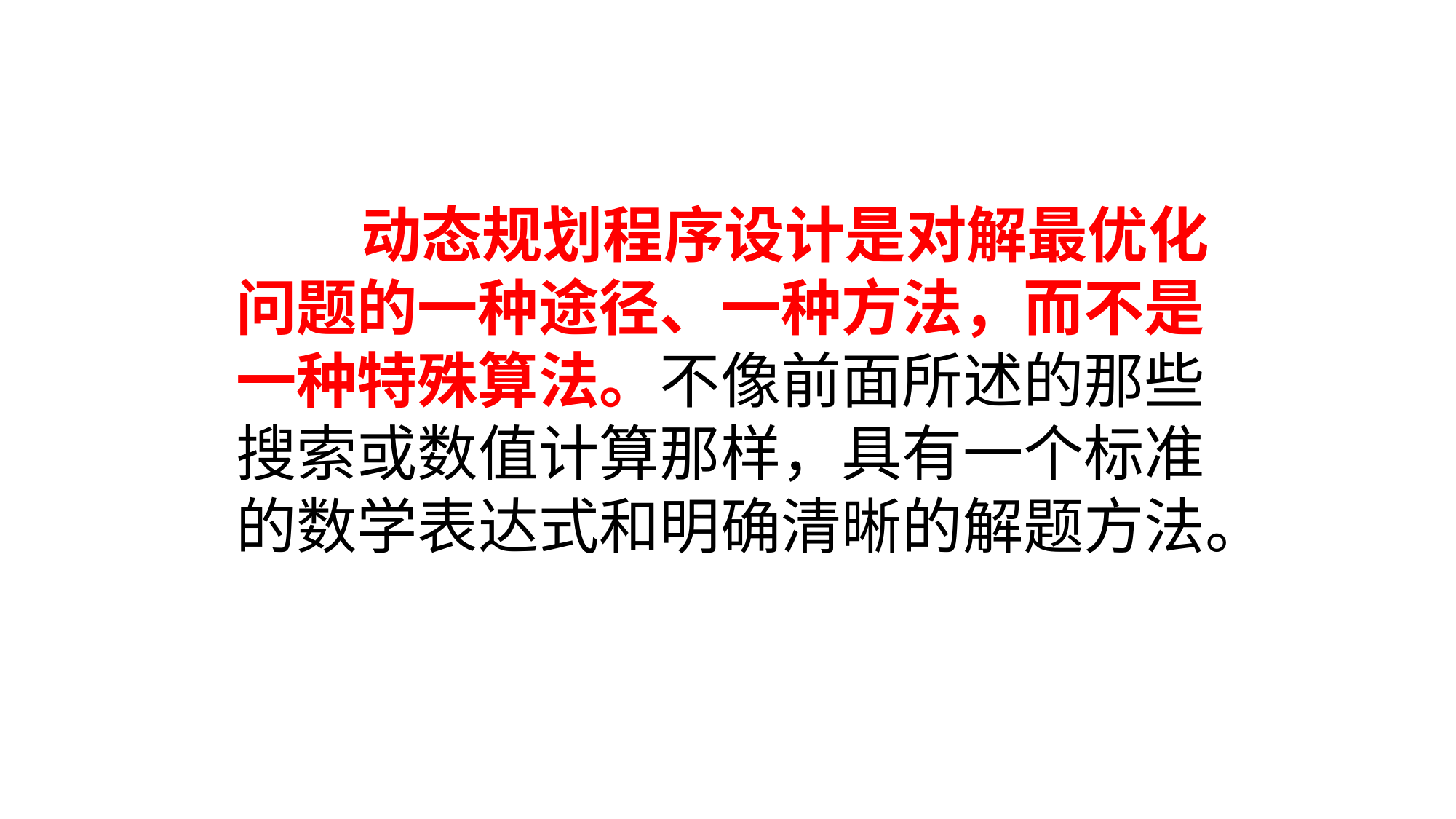

动态规划程序设计是对解最优化问题的一种途径、一种方法，而不是一种特殊算法。不像前面所述的那些搜索或数值计算那样，具有一个标准的数学表达式和明确清晰的解题方法。